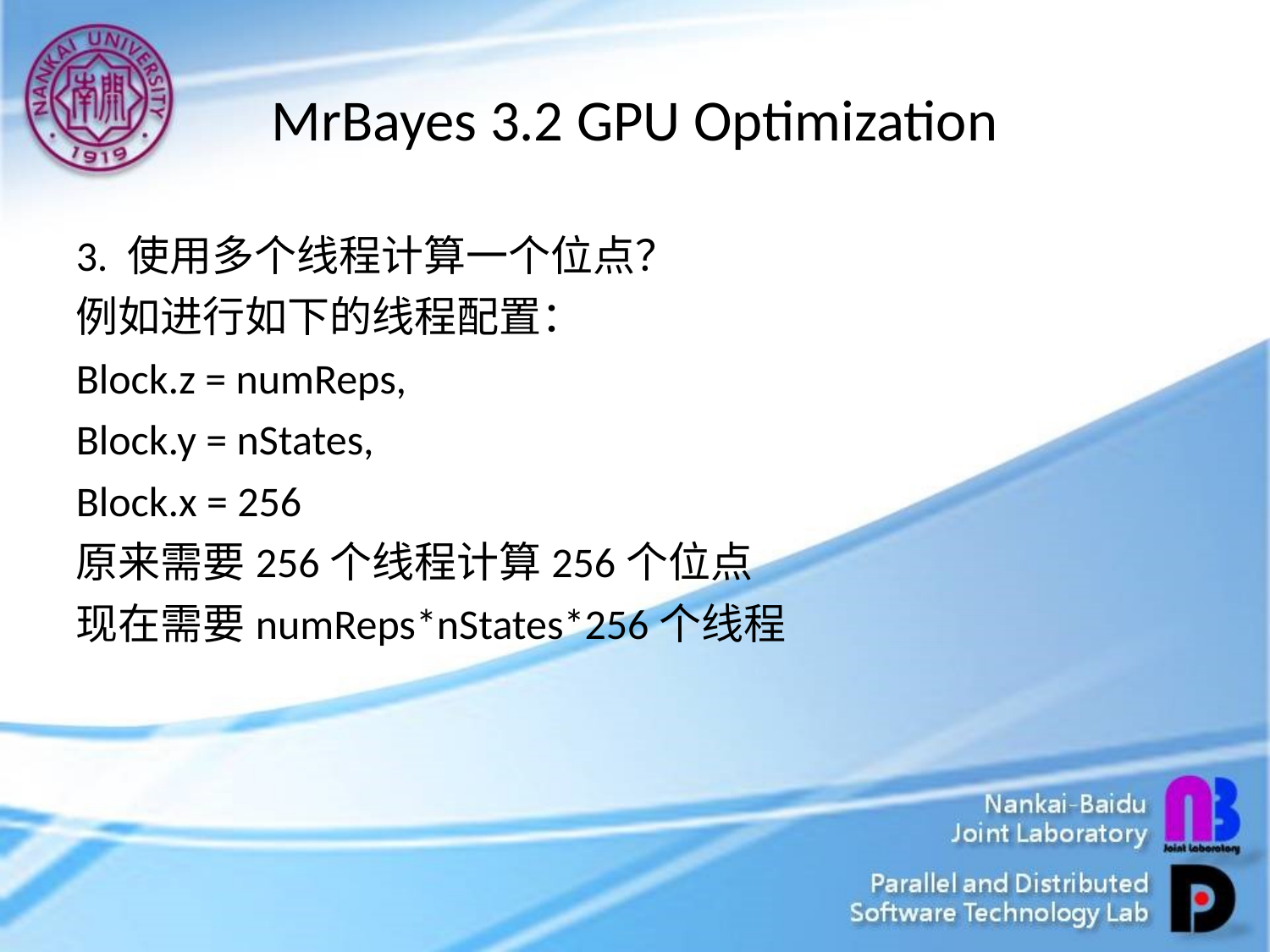

# MrBayes 3.2 GPU Optimization
3. 使用多个线程计算一个位点？
例如进行如下的线程配置：
Block.z = numReps,
Block.y = nStates,
Block.x = 256
原来需要256个线程计算256个位点
现在需要numReps*nStates*256个线程